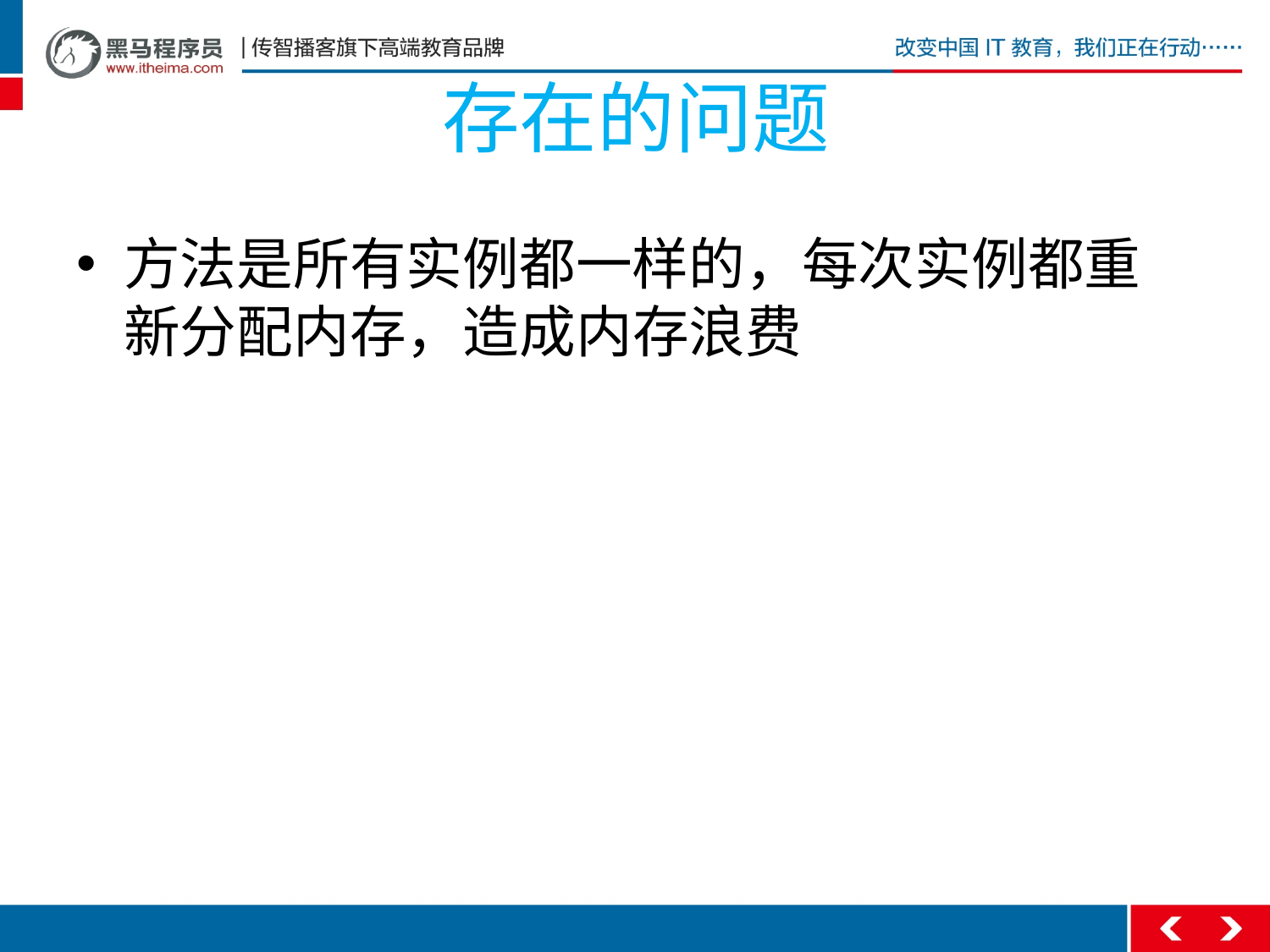

# 存在的问题
方法是所有实例都一样的，每次实例都重新分配内存，造成内存浪费